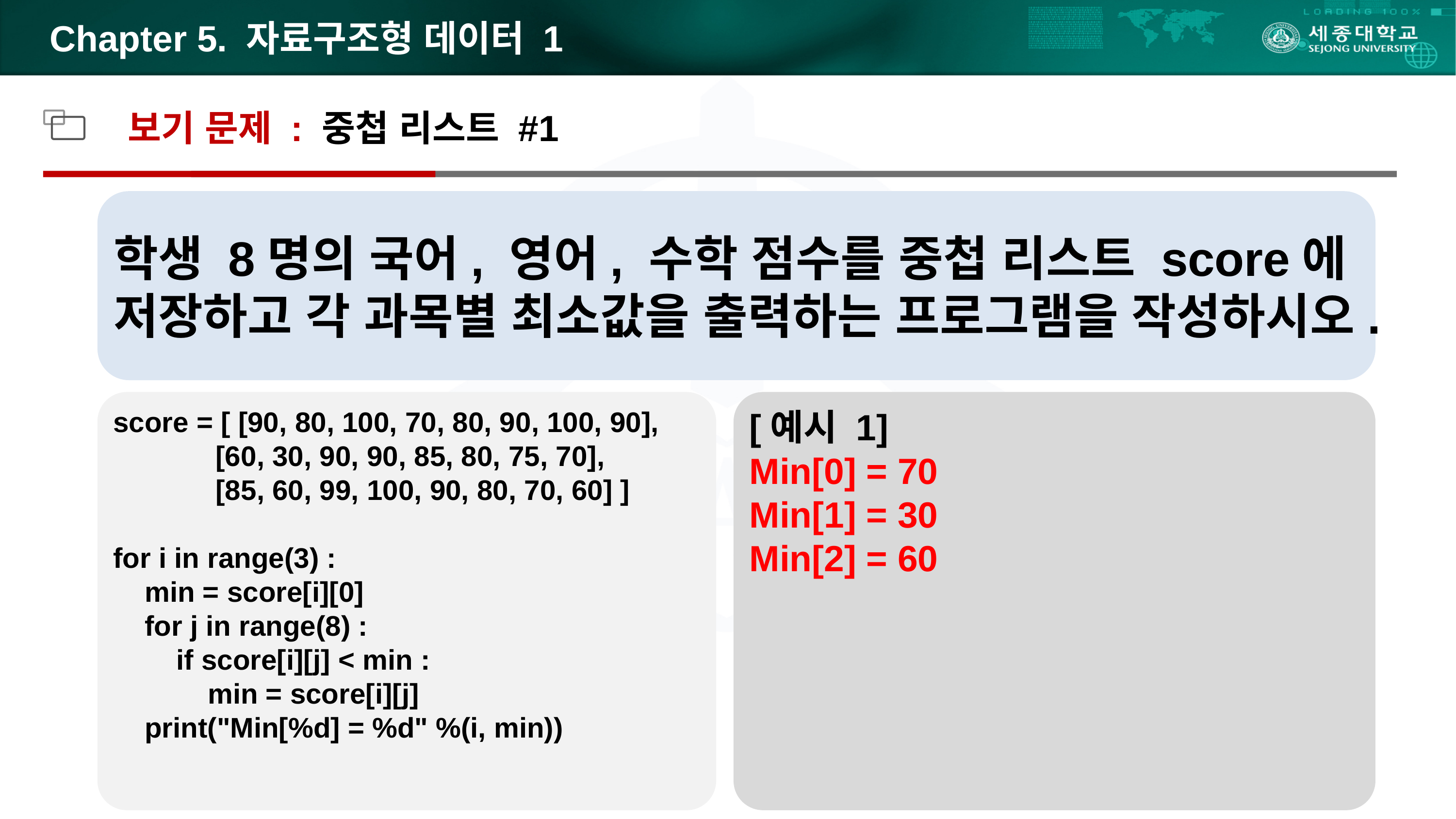

# Chapter 5. 자료구조형 데이터 1
보기 문제 : 중첩 리스트 #1
학생 8명의 국어, 영어, 수학 점수를 중첩 리스트 score에 저장하고 각 과목별 최소값을 출력하는 프로그램을 작성하시오.
score = [ [90, 80, 100, 70, 80, 90, 100, 90],
             [60, 30, 90, 90, 85, 80, 75, 70],
             [85, 60, 99, 100, 90, 80, 70, 60] ]

for i in range(3) :
    min = score[i][0]
    for j in range(8) :
        if score[i][j] < min :
            min = score[i][j]
    print("Min[%d] = %d" %(i, min))
[예시 1]
Min[0] = 70
Min[1] = 30
Min[2] = 60